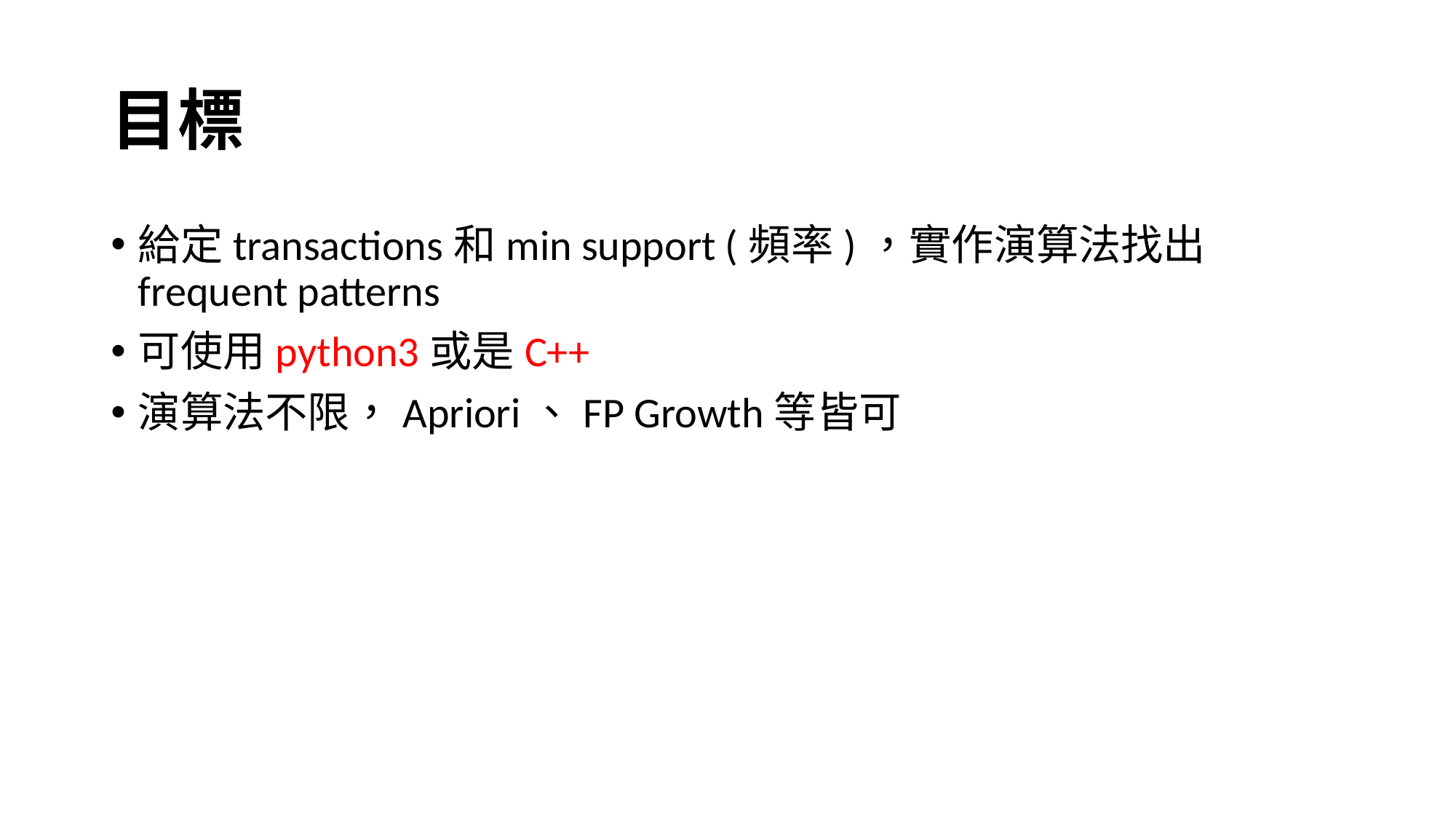

# 目標
給定transactions和min support (頻率)，實作演算法找出frequent patterns
可使用python3或是C++
演算法不限，Apriori、FP Growth等皆可